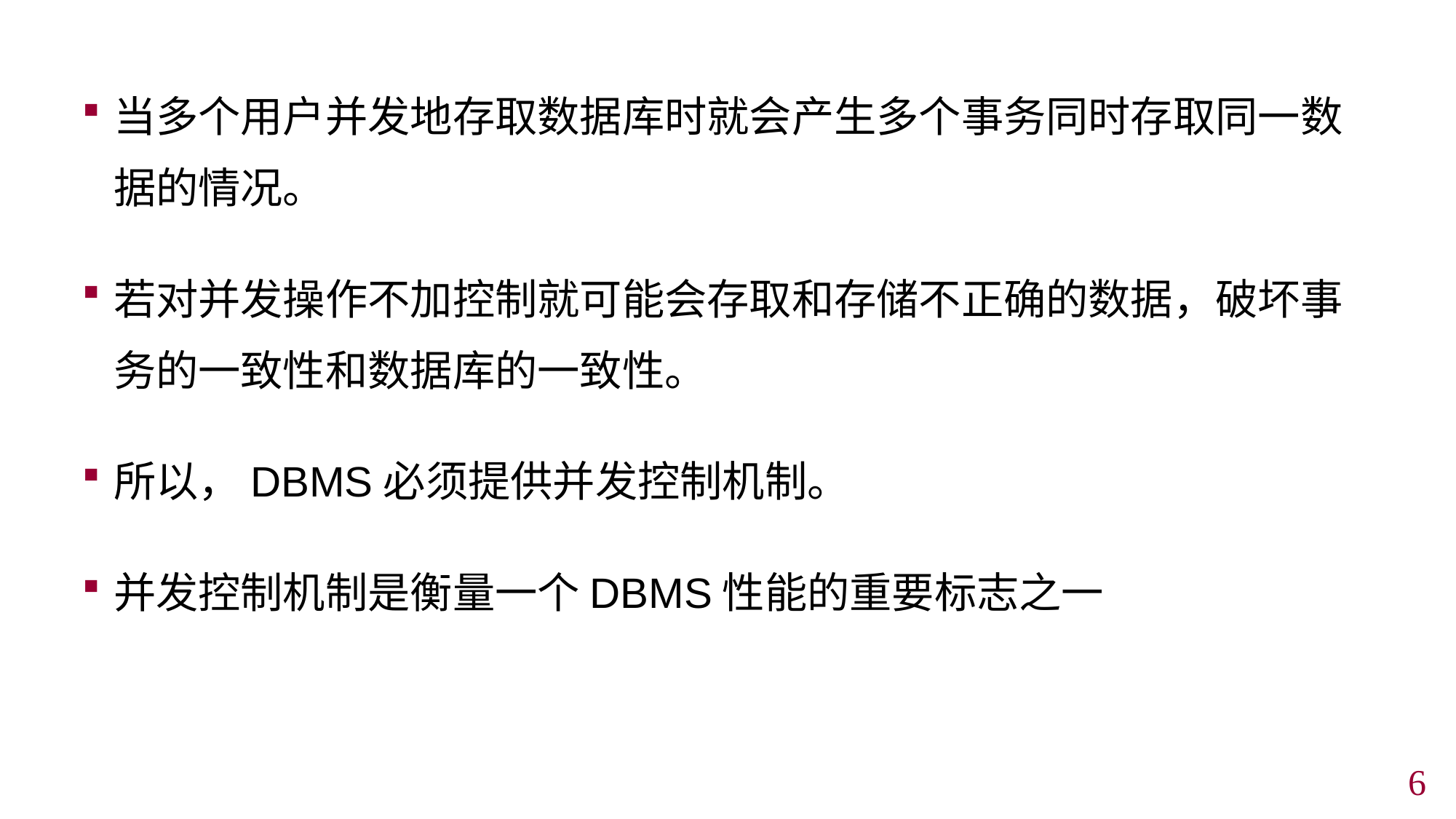

当多个用户并发地存取数据库时就会产生多个事务同时存取同一数据的情况。

若对并发操作不加控制就可能会存取和存储不正确的数据，破坏事务的一致性和数据库的一致性。

所以，DBMS必须提供并发控制机制。

并发控制机制是衡量一个DBMS性能的重要标志之一
6